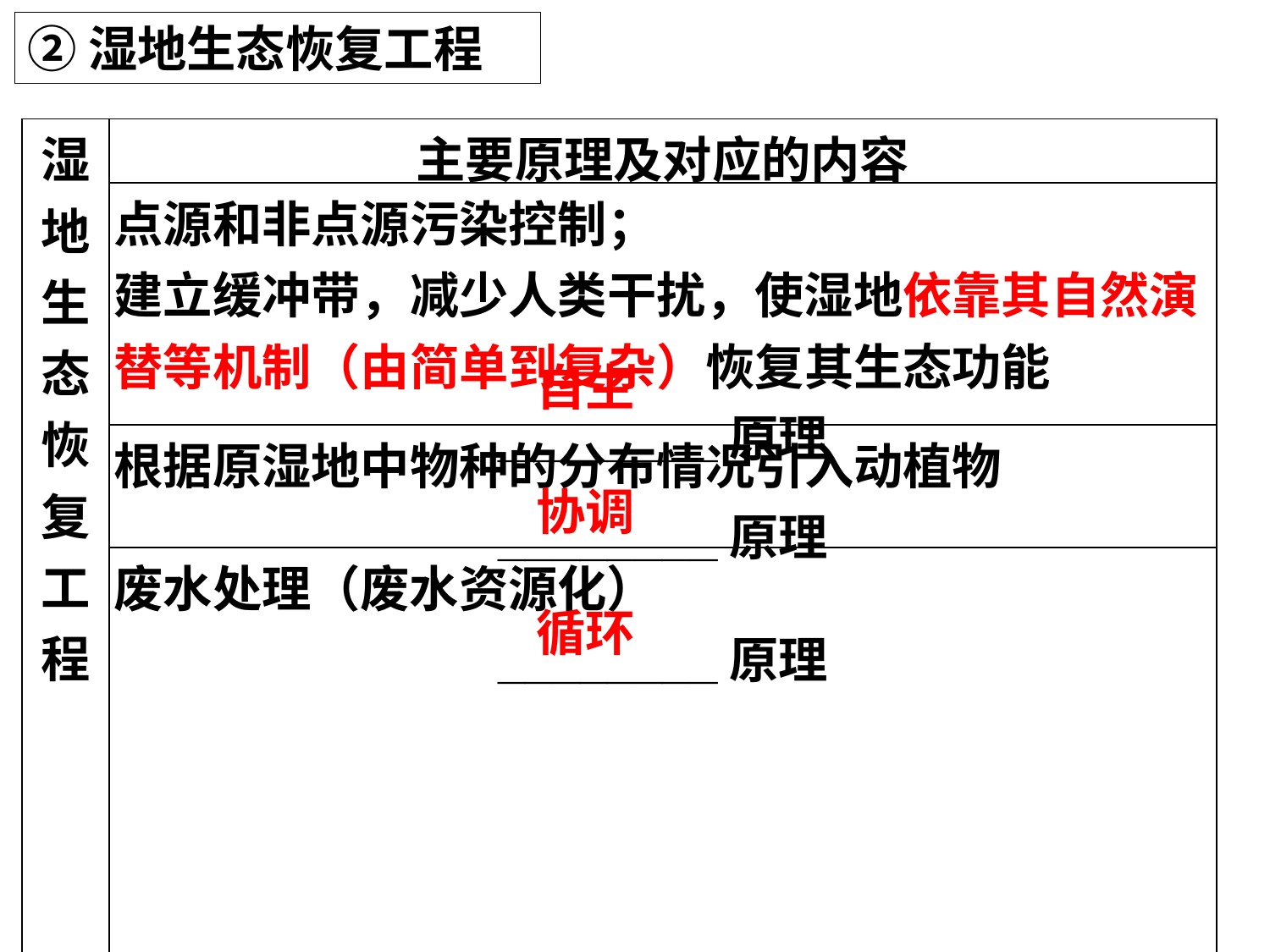

②湿地生态恢复工程
| 湿地生态恢复工程 | 主要原理及对应的内容 |
| --- | --- |
|  | 点源和非点源污染控制； 建立缓冲带，减少人类干扰，使湿地依靠其自然演替等机制（由简单到复杂）恢复其生态功能 \_\_\_\_\_\_\_\_原理 |
|  | 根据原湿地中物种的分布情况引入动植物 \_\_\_\_\_\_\_\_原理 |
|  | 废水处理（废水资源化） \_\_\_\_\_\_\_\_原理 |

自生
协调
循环